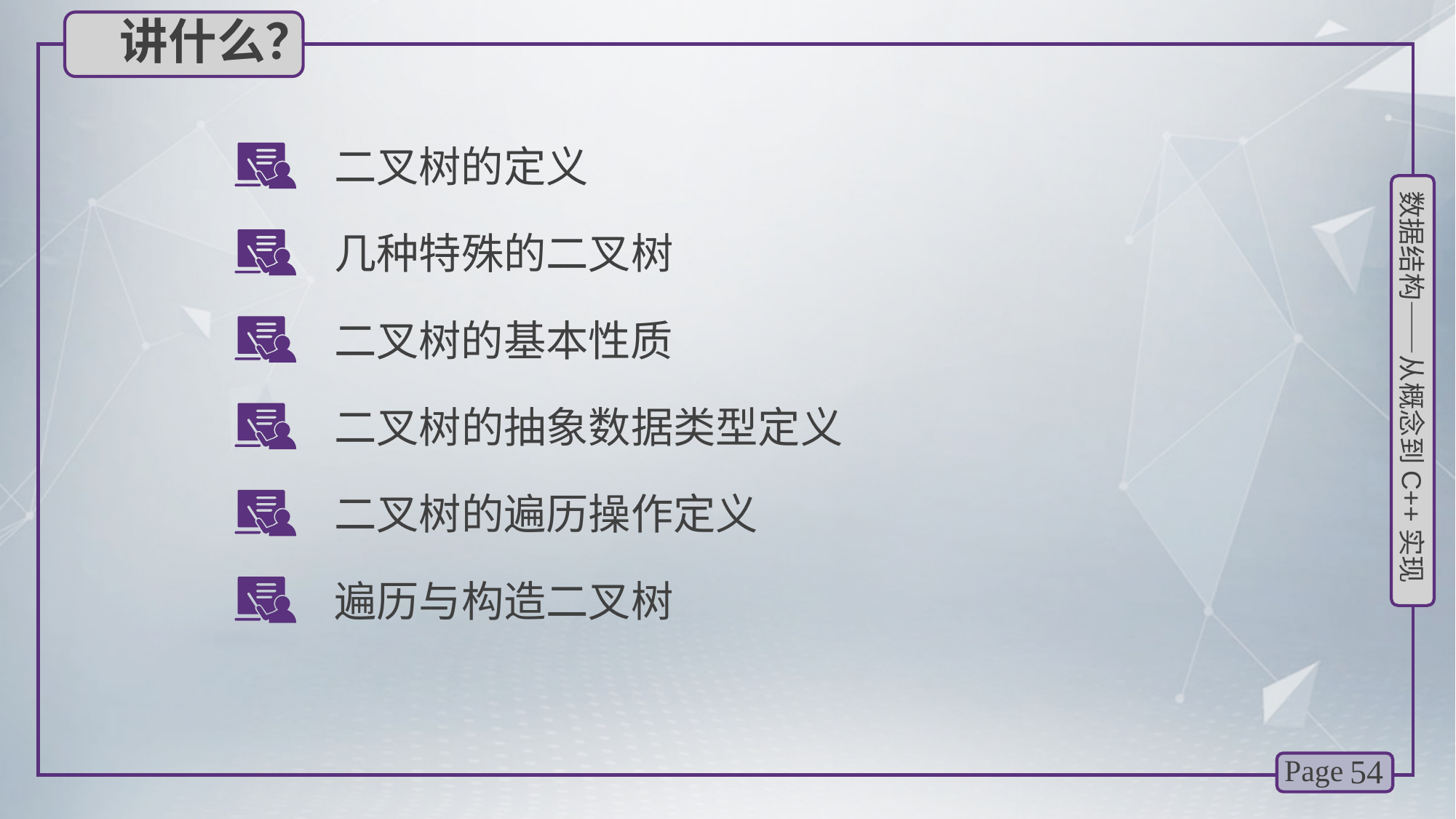

讲什么？

二叉树的定义

几种特殊的二叉树

二叉树的基本性质

二叉树的抽象数据类型定义

二叉树的遍历操作定义

遍历与构造二叉树